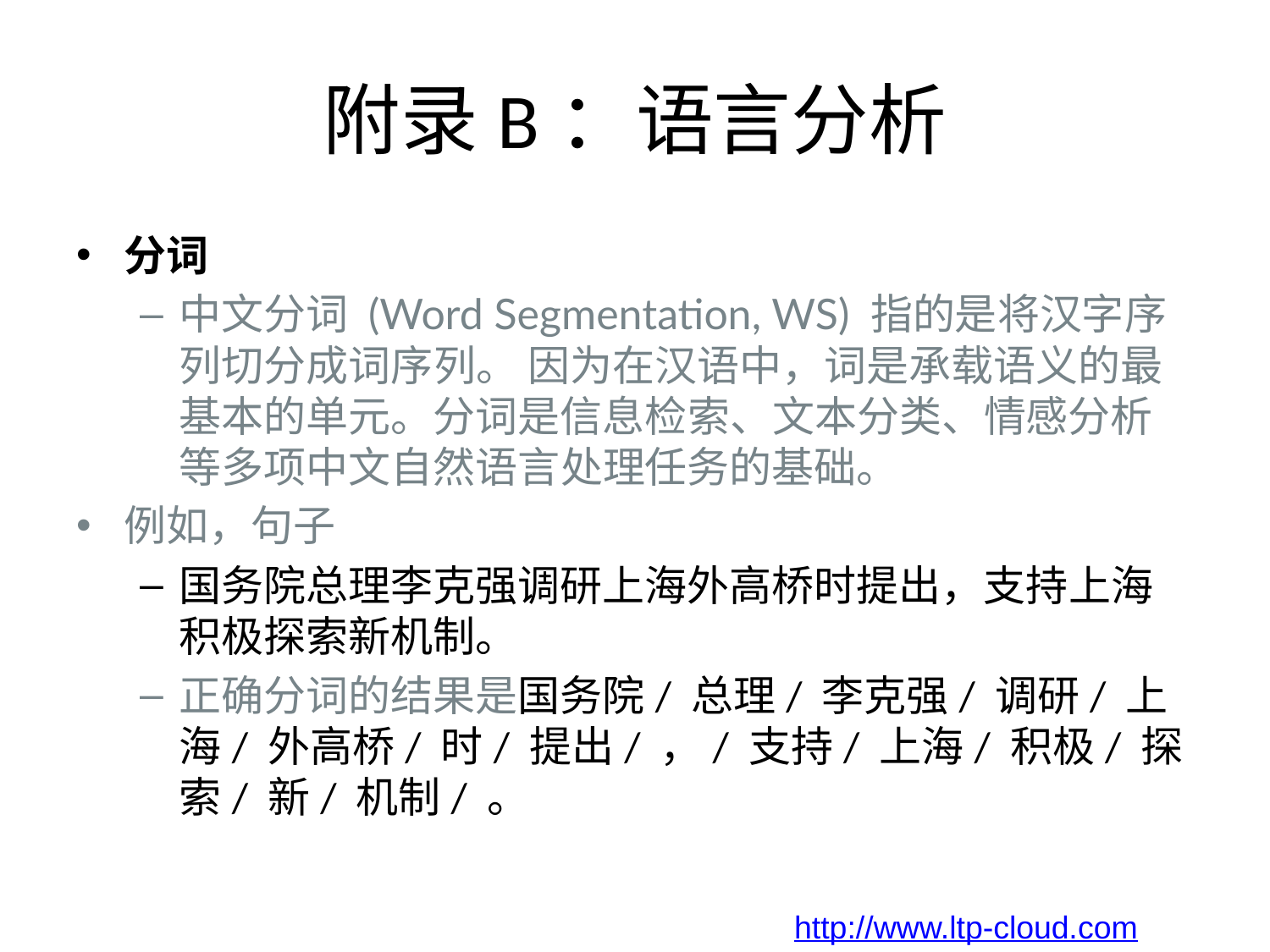

# 附录B：语言分析
分词
中文分词 (Word Segmentation, WS) 指的是将汉字序列切分成词序列。 因为在汉语中，词是承载语义的最基本的单元。分词是信息检索、文本分类、情感分析等多项中文自然语言处理任务的基础。
例如，句子
国务院总理李克强调研上海外高桥时提出，支持上海积极探索新机制。
正确分词的结果是国务院/ 总理/ 李克强/ 调研/ 上海/ 外高桥/ 时/ 提出/ ，/ 支持/ 上海/ 积极/ 探索/ 新/ 机制/ 。

http://www.ltp-cloud.com